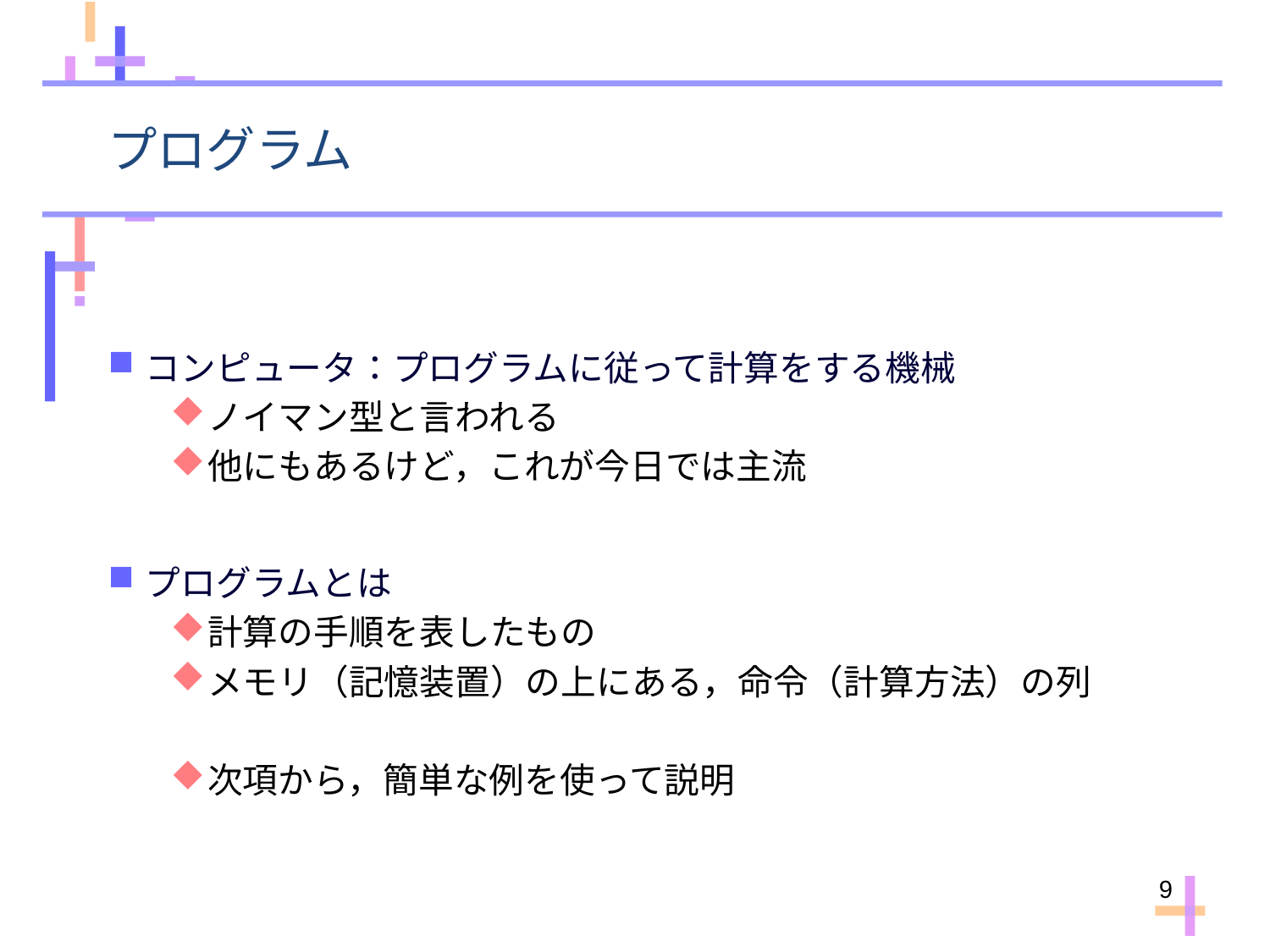

# プログラム
コンピュータ：プログラムに従って計算をする機械
ノイマン型と言われる
他にもあるけど，これが今日では主流

プログラムとは
計算の手順を表したもの
メモリ（記憶装置）の上にある，命令（計算方法）の列

次項から，簡単な例を使って説明
9